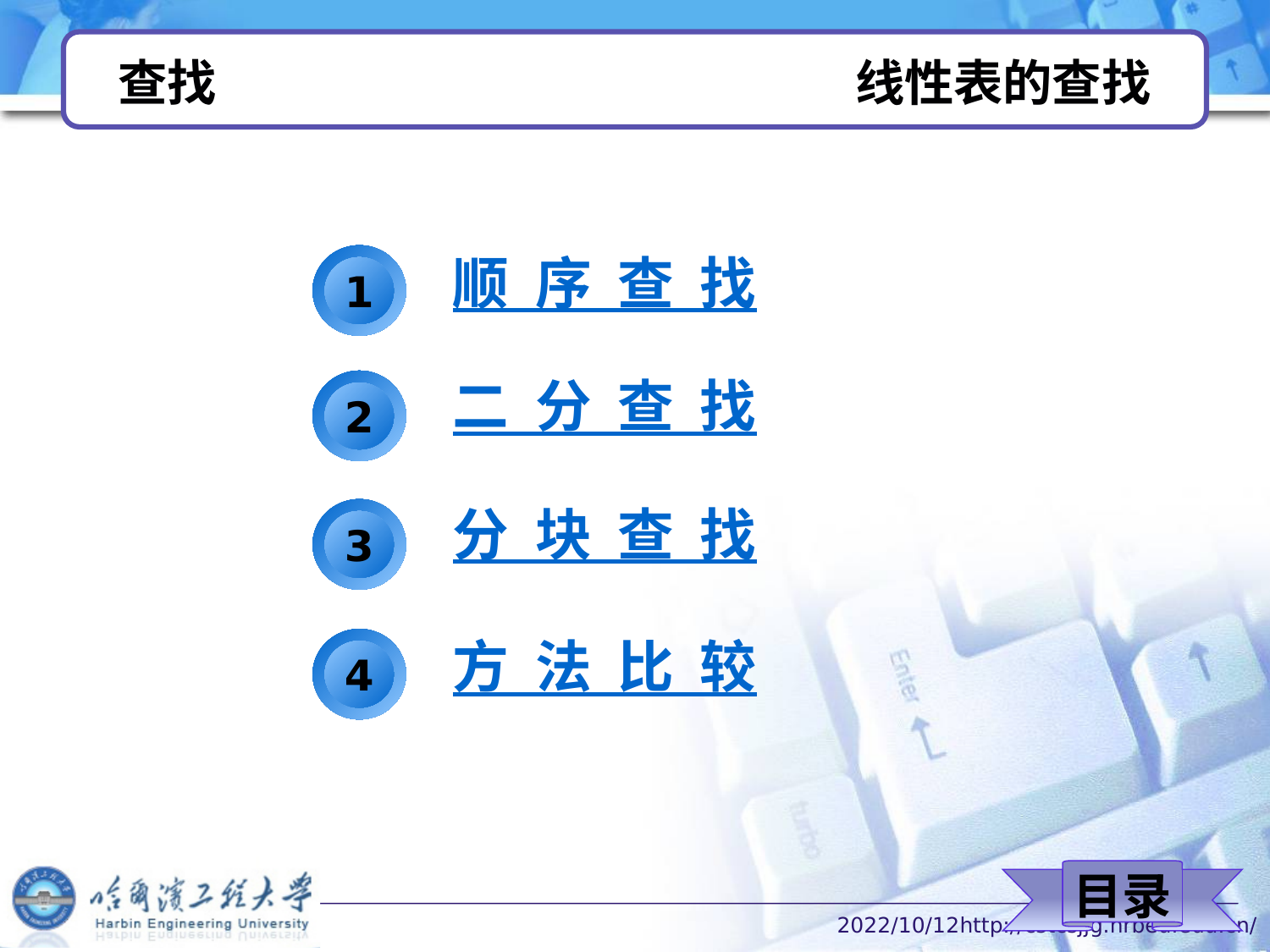

# 查找                                                         线性表的查找

1
顺  序  查  找

2
二  分  查  找

3
分  块  查  找

4
方  法  比  较
目录
2022/10/12http://cstcsjjg.hrbeu.edu.cn/